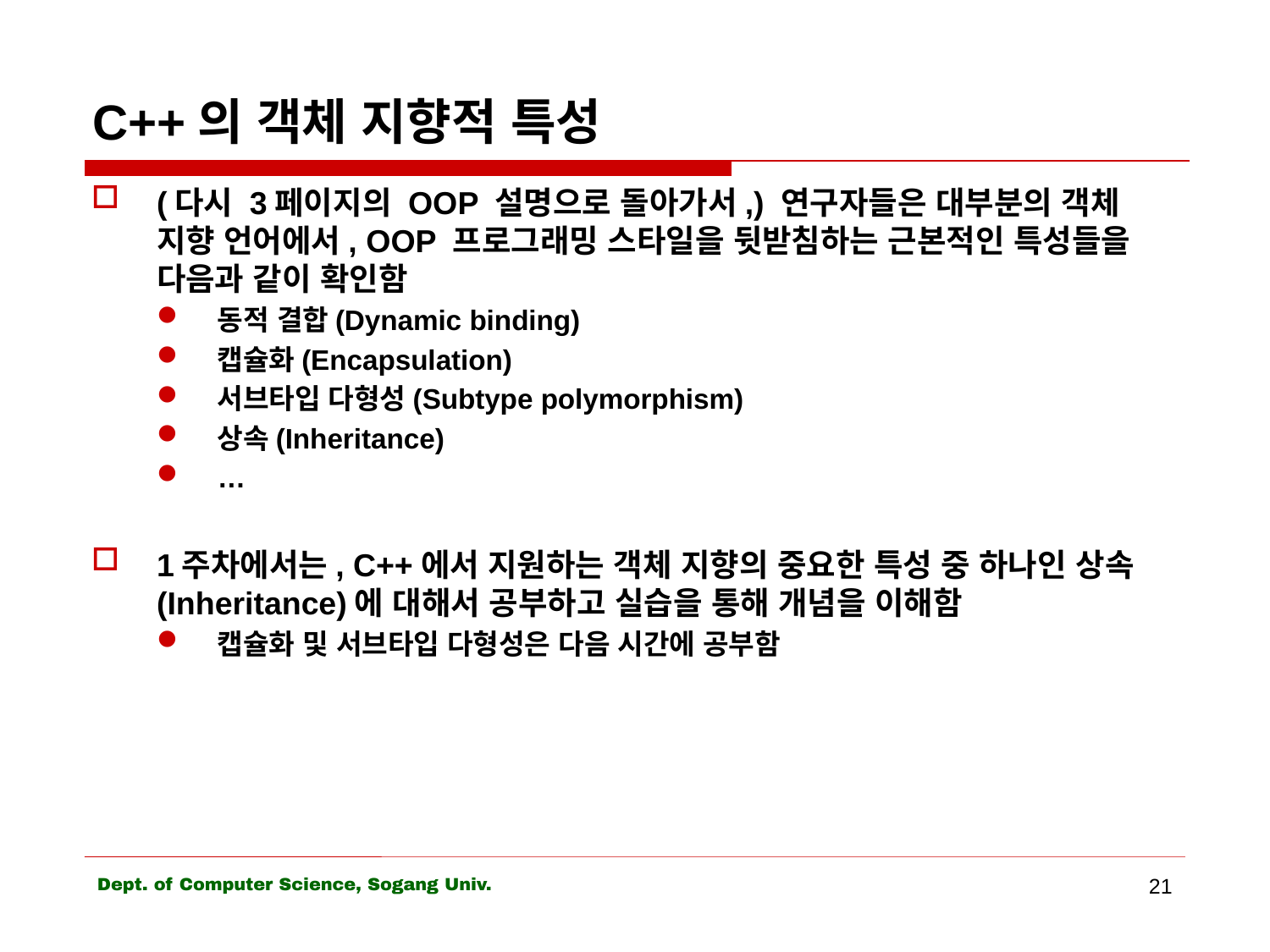

# C++의 객체 지향적 특성
(다시 3페이지의 OOP 설명으로 돌아가서,) 연구자들은 대부분의 객체 지향 언어에서, OOP 프로그래밍 스타일을 뒷받침하는 근본적인 특성들을 다음과 같이 확인함
동적 결합(Dynamic binding)
캡슐화(Encapsulation)
서브타입 다형성(Subtype polymorphism)
상속(Inheritance)
…

1주차에서는, C++에서 지원하는 객체 지향의 중요한 특성 중 하나인 상속(Inheritance)에 대해서 공부하고 실습을 통해 개념을 이해함
캡슐화 및 서브타입 다형성은 다음 시간에 공부함
Dept. of Computer Science, Sogang Univ.
21